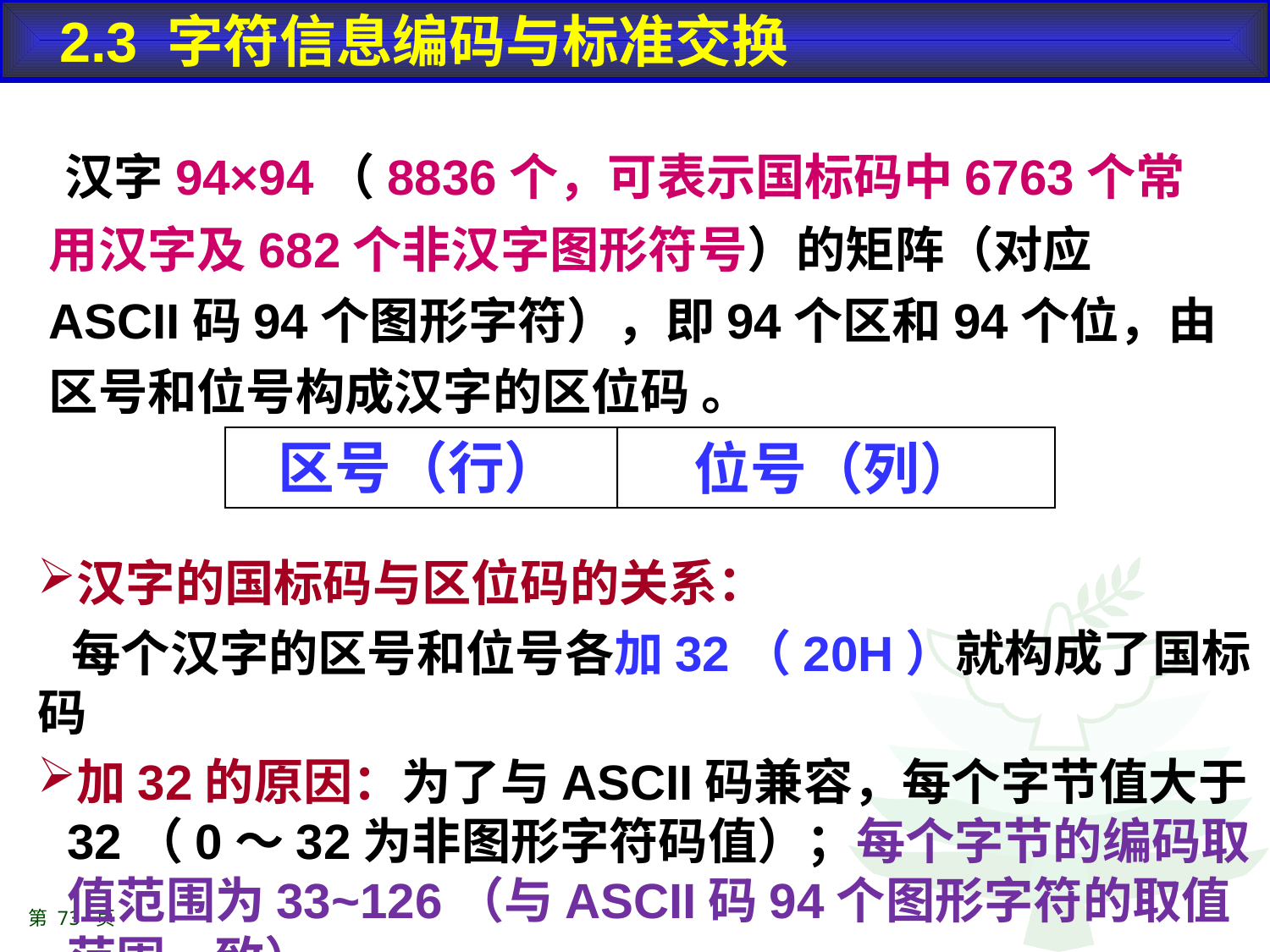

2.3 字符信息编码与标准交换
   汉字94×94（8836个，可表示国标码中6763个常用汉字及682个非汉字图形符号）的矩阵（对应ASCII码94个图形字符），即94个区和94个位，由区号和位号构成汉字的区位码 。
区号（行）
位号（列）

汉字的国标码与区位码的关系：
  每个汉字的区号和位号各加32（20H）就构成了国标码
加32的原因：为了与ASCII码兼容，每个字节值大于32（0～32为非图形字符码值）；每个字节的编码取值范围为33~126（与ASCII码94个图形字符的取值范围一致）